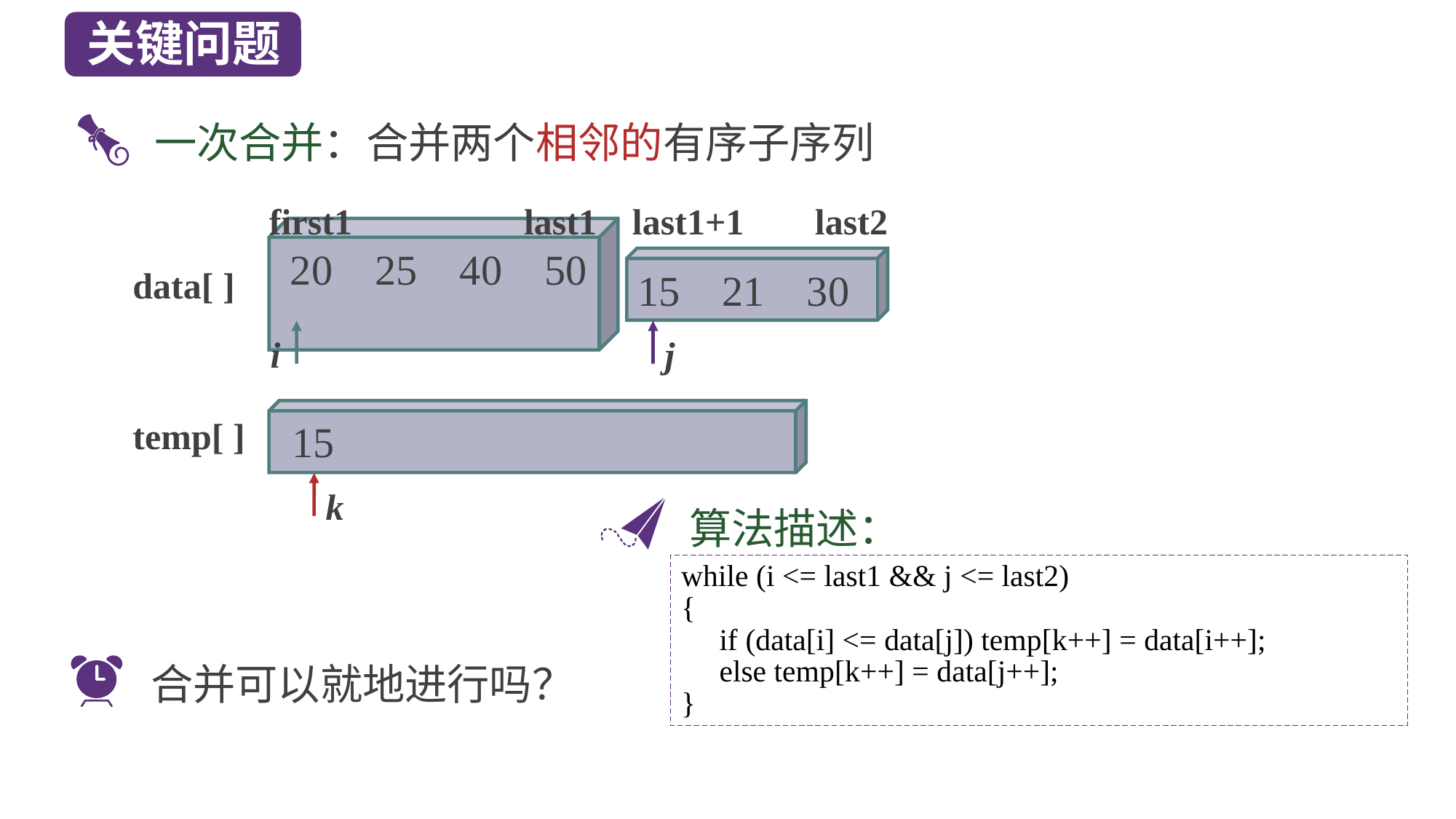

关键问题

一次合并：合并两个相邻的有序子序列

first1
last1
last1+1
last2
 20    25    40    50
15    21    30
data[ ]

i

j

temp[ ]
15

k
算法描述：

while (i <= last1 && j <= last2)
{
     if (data[i] <= data[j]) temp[k++] = data[i++];
     else temp[k++] = data[j++];
}
合并可以就地进行吗？